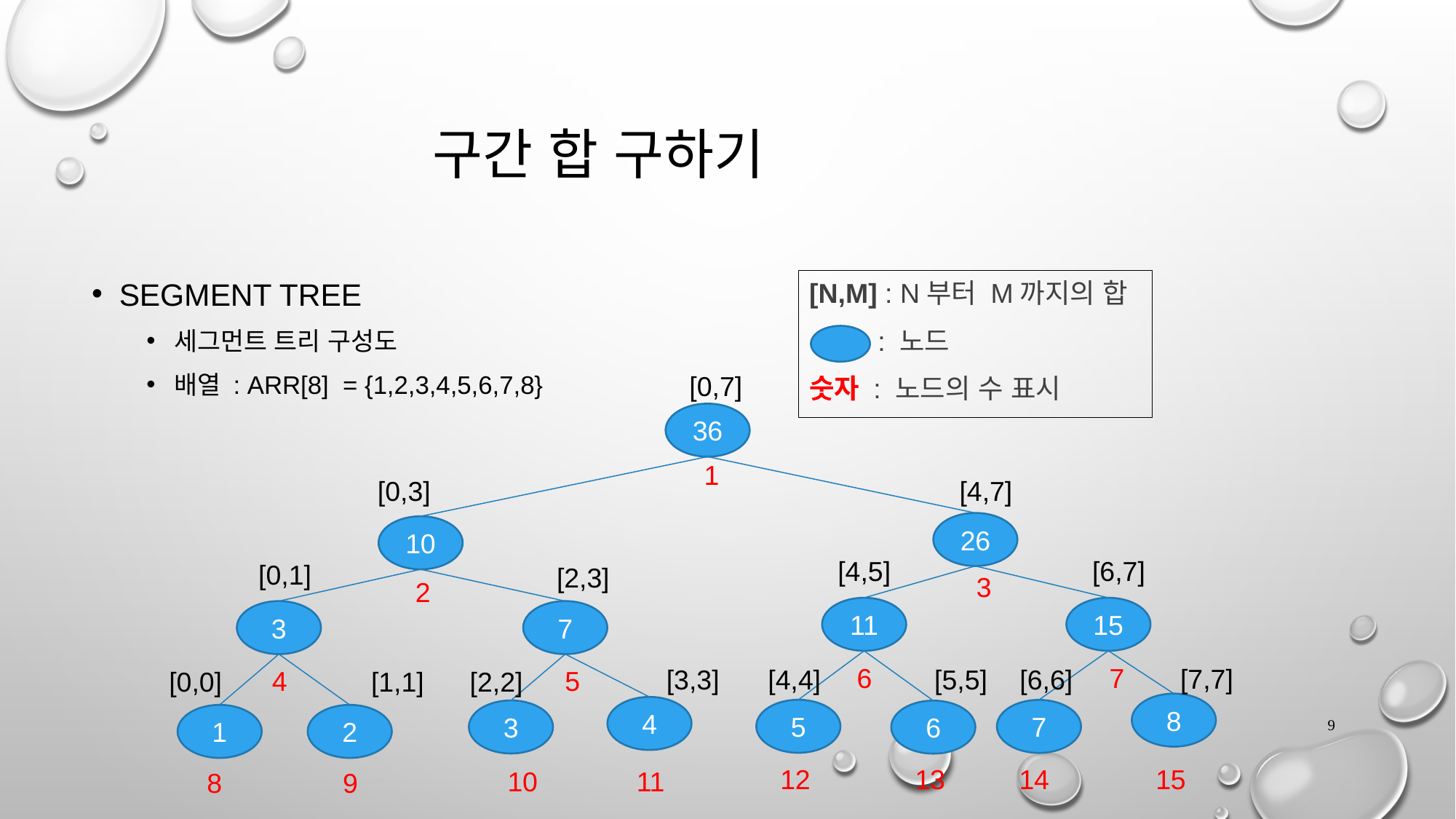

구간 합 구하기
Segment Tree
세그먼트 트리 구성도
배열 : arr[8]  = {1,2,3,4,5,6,7,8}

[N,M] : N부터 M까지의 합
         : 노드
숫자 : 노드의 수 표시

[0,7]
36
1
[0,3]
[4,7]
26
10
[4,5]
[6,7]
[0,1]
[2,3]
3
2
15
11
3
7
6
7
[7,7]
[4,4]
[5,5]
[6,6]
[3,3]
4
5
[0,0]
[1,1]
[2,2]
8
4
5
7
3
6
9
1
2
12
13
14
15
10
11
8
9